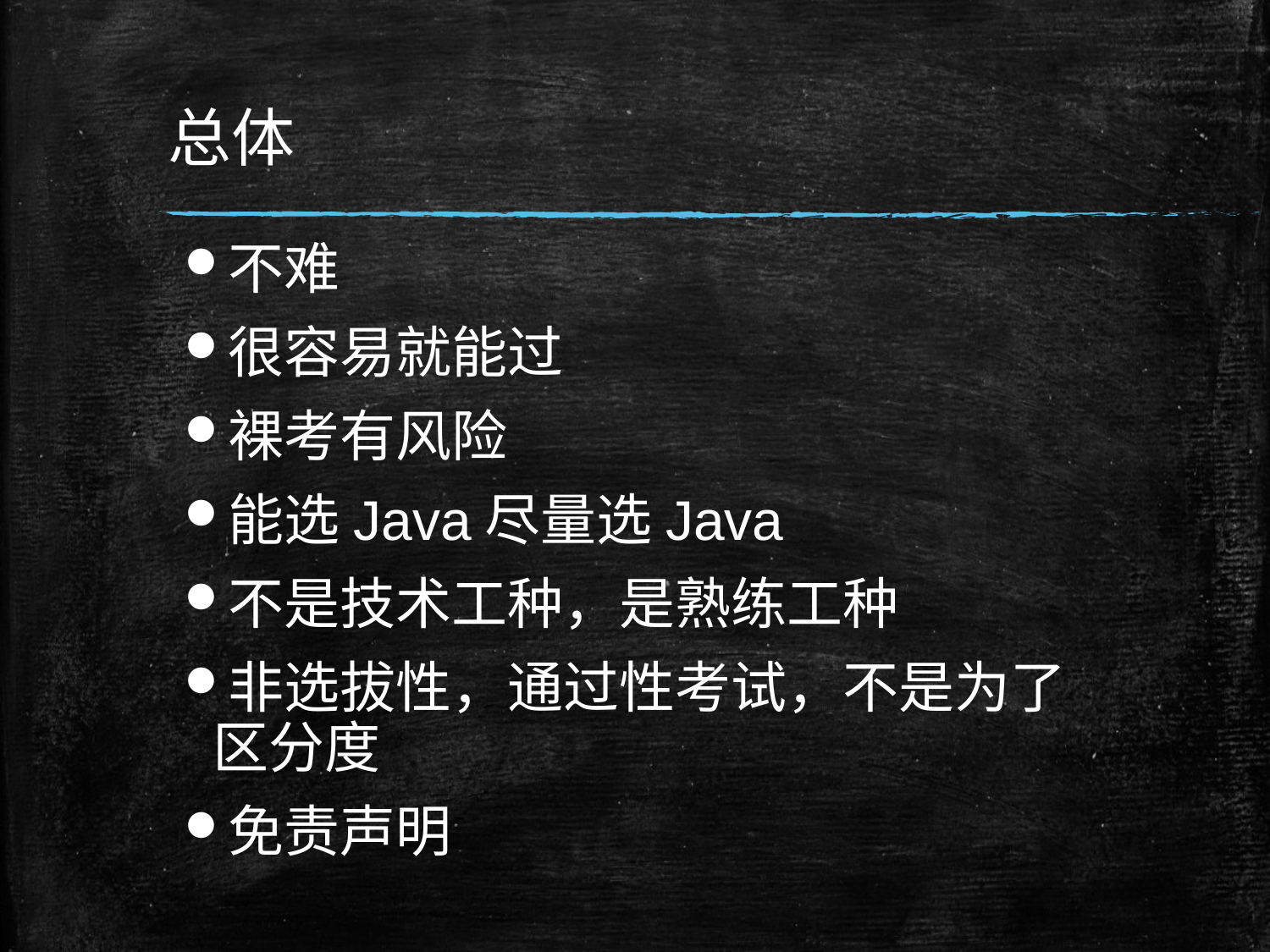

# 总体
不难
很容易就能过
裸考有风险
能选Java尽量选Java
不是技术工种，是熟练工种
非选拔性，通过性考试，不是为了区分度
免责声明